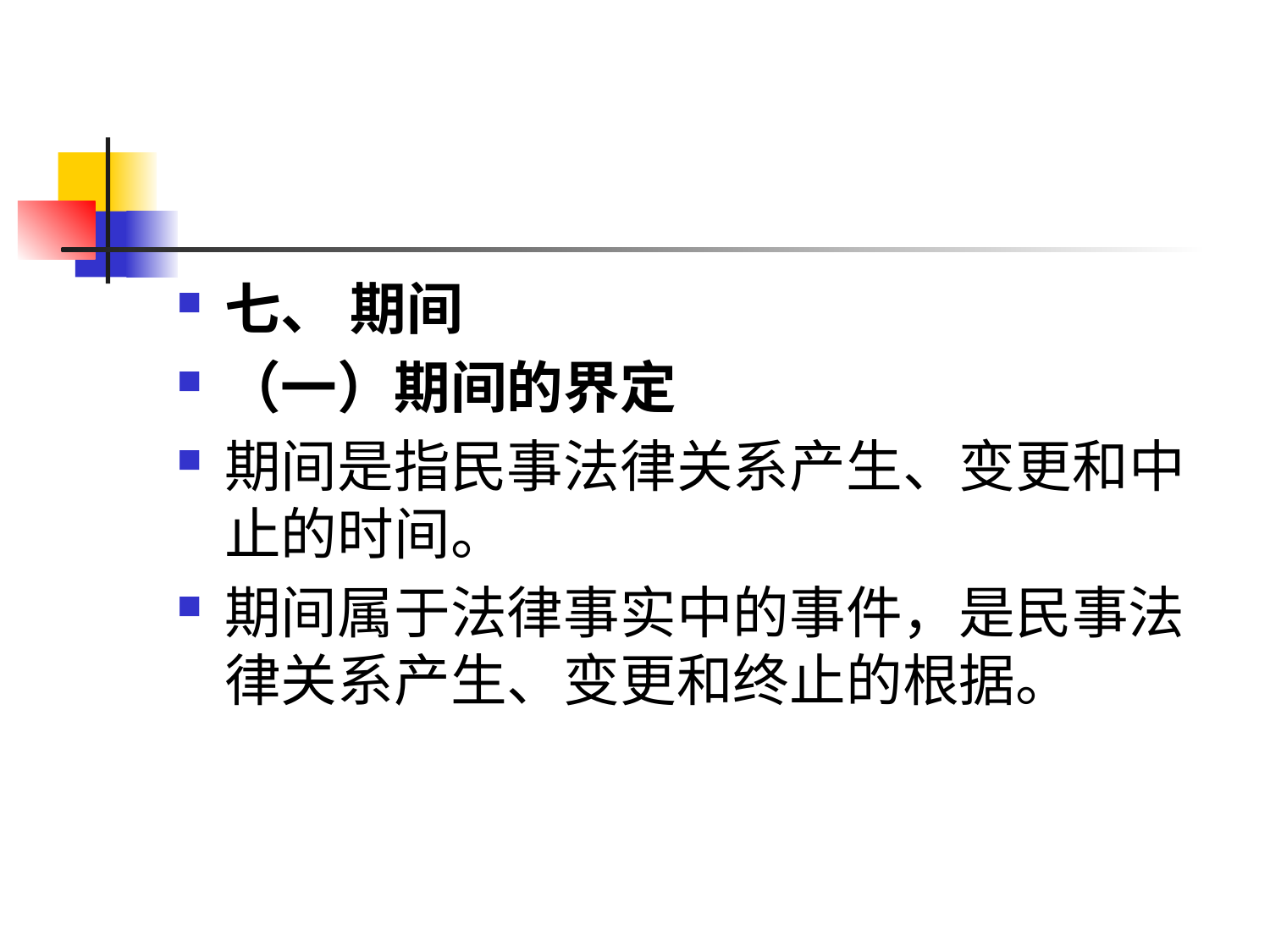

#
七、 期间
（一）期间的界定
期间是指民事法律关系产生、变更和中止的时间。
期间属于法律事实中的事件，是民事法律关系产生、变更和终止的根据。